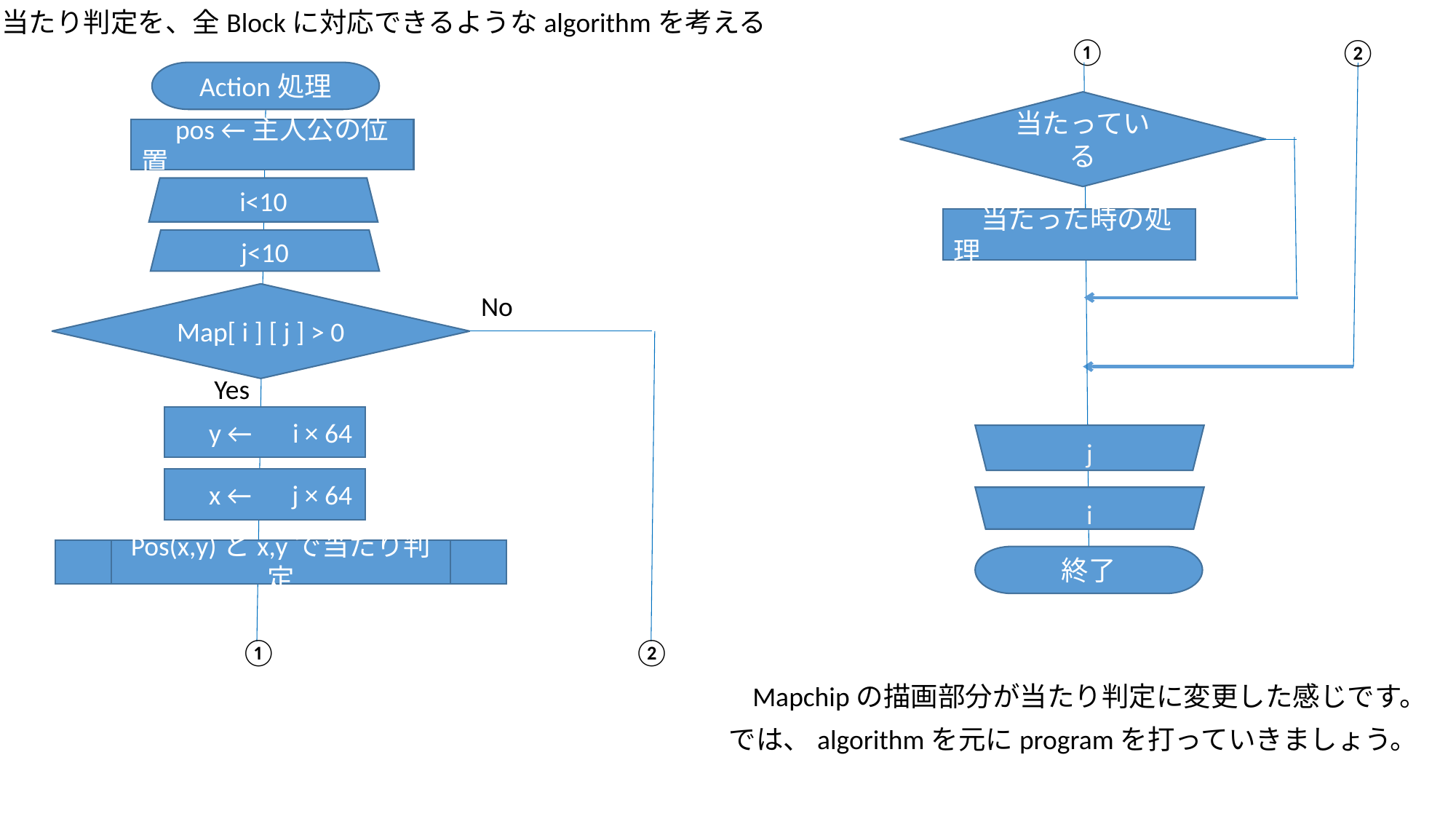

・当たり判定を、全Blockに対応できるようなalgorithmを考える
①
②
Action処理
当たっている
　pos ←主人公の位置
i<10
　当たった時の処理
j<10
Map[ i ] [ j ] > 0
No
Yes
　y ←　i × 64

j
　x ←　j × 64

i
Pos(x,y)とx,yで当たり判定
終了
①
②
Mapchipの描画部分が当たり判定に変更した感じです。
では、algorithmを元にprogramを打っていきましょう。